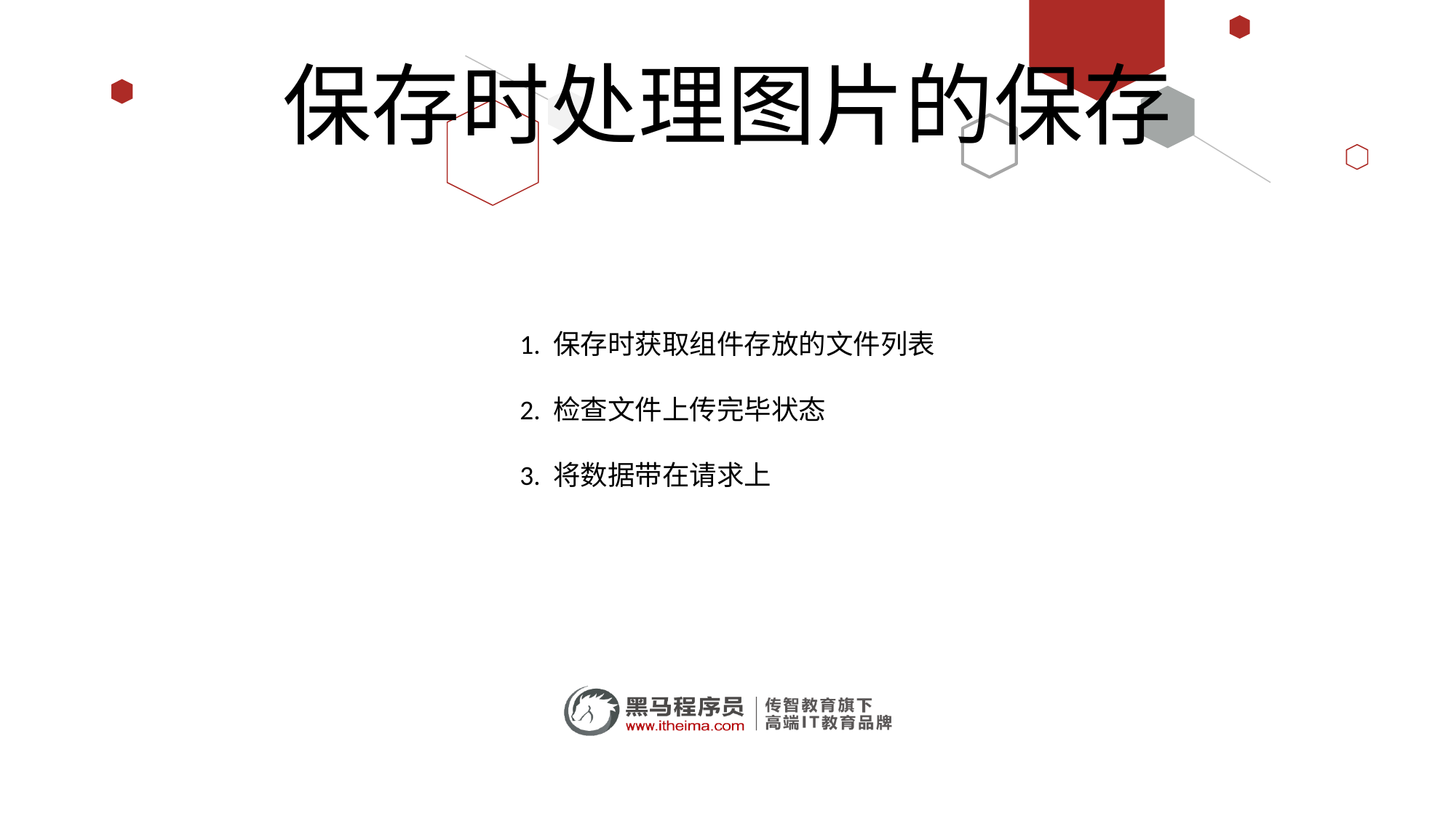

# 保存时处理图片的保存
1. 保存时获取组件存放的文件列表

2. 检查文件上传完毕状态

3. 将数据带在请求上